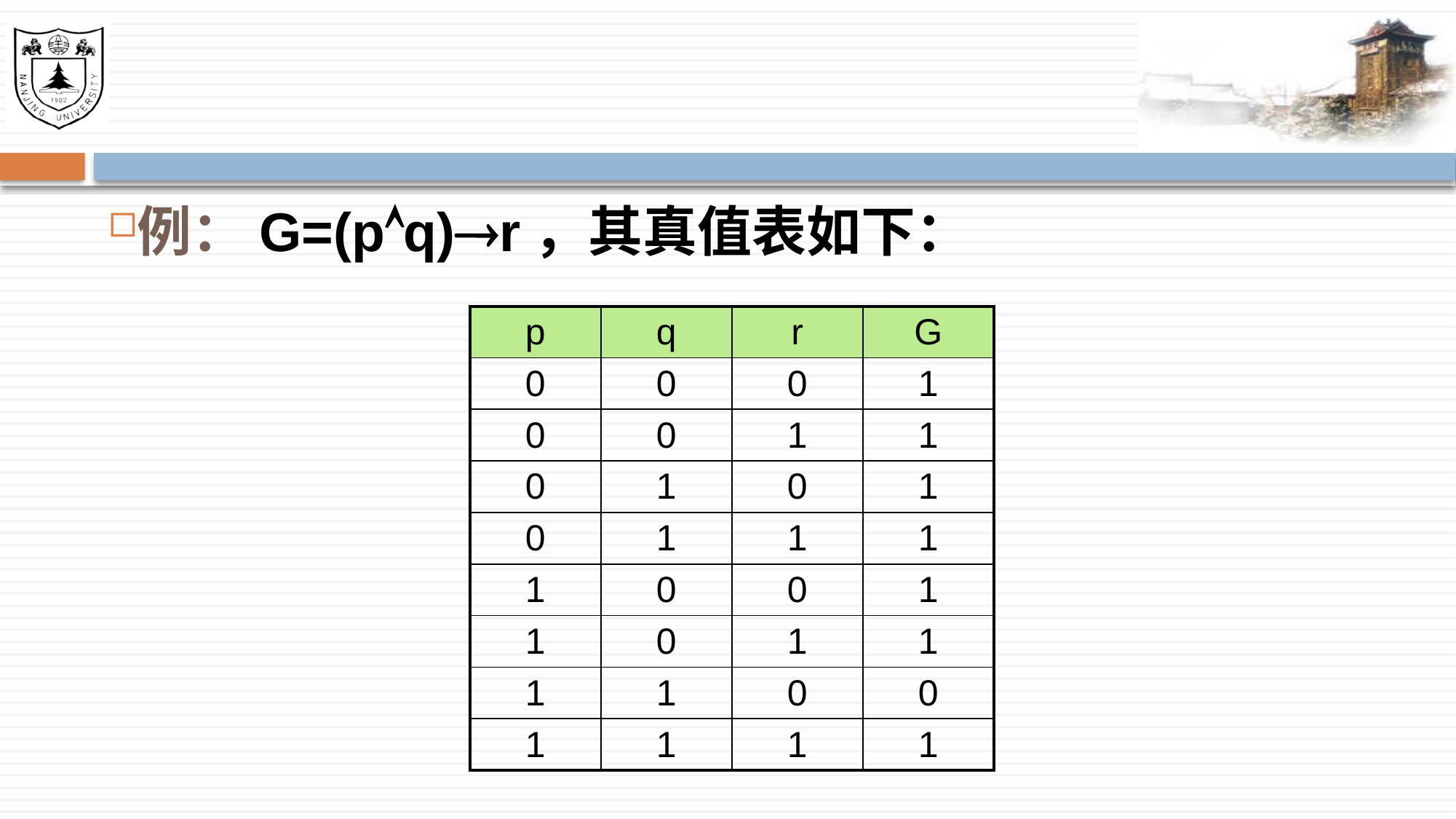

#
例：G=(p∧q)→r，其真值表如下：
| p | q | r | G |
| --- | --- | --- | --- |
| 0 | 0 | 0 | 1 |
| 0 | 0 | 1 | 1 |
| 0 | 1 | 0 | 1 |
| 0 | 1 | 1 | 1 |
| 1 | 0 | 0 | 1 |
| 1 | 0 | 1 | 1 |
| 1 | 1 | 0 | 0 |
| 1 | 1 | 1 | 1 |